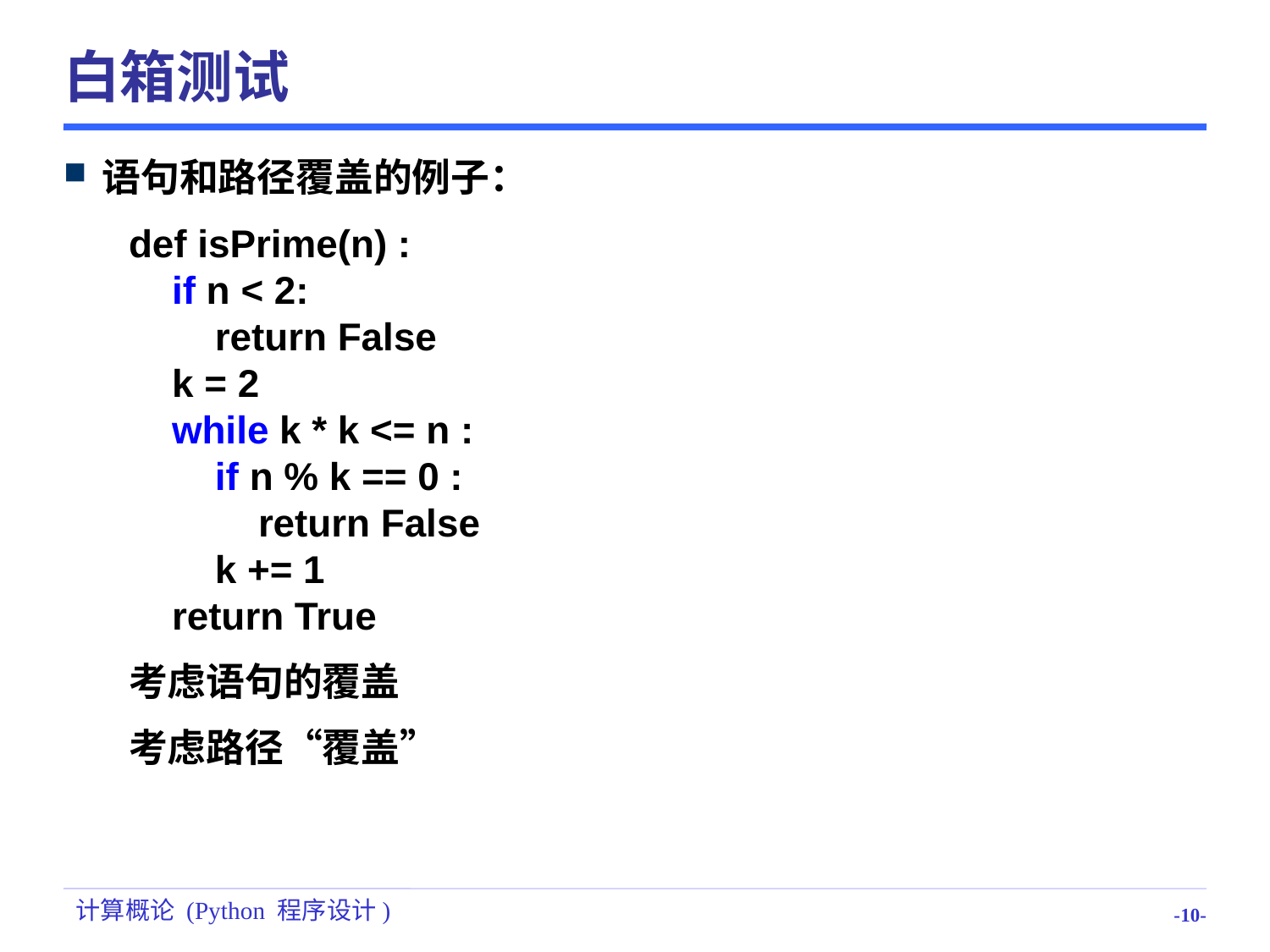

# 白箱测试
语句和路径覆盖的例子：
def isPrime(n) :
    if n < 2:
        return False
    k = 2
    while k * k <= n :
        if n % k == 0 :
            return False
        k += 1
    return True
考虑语句的覆盖
考虑路径“覆盖”